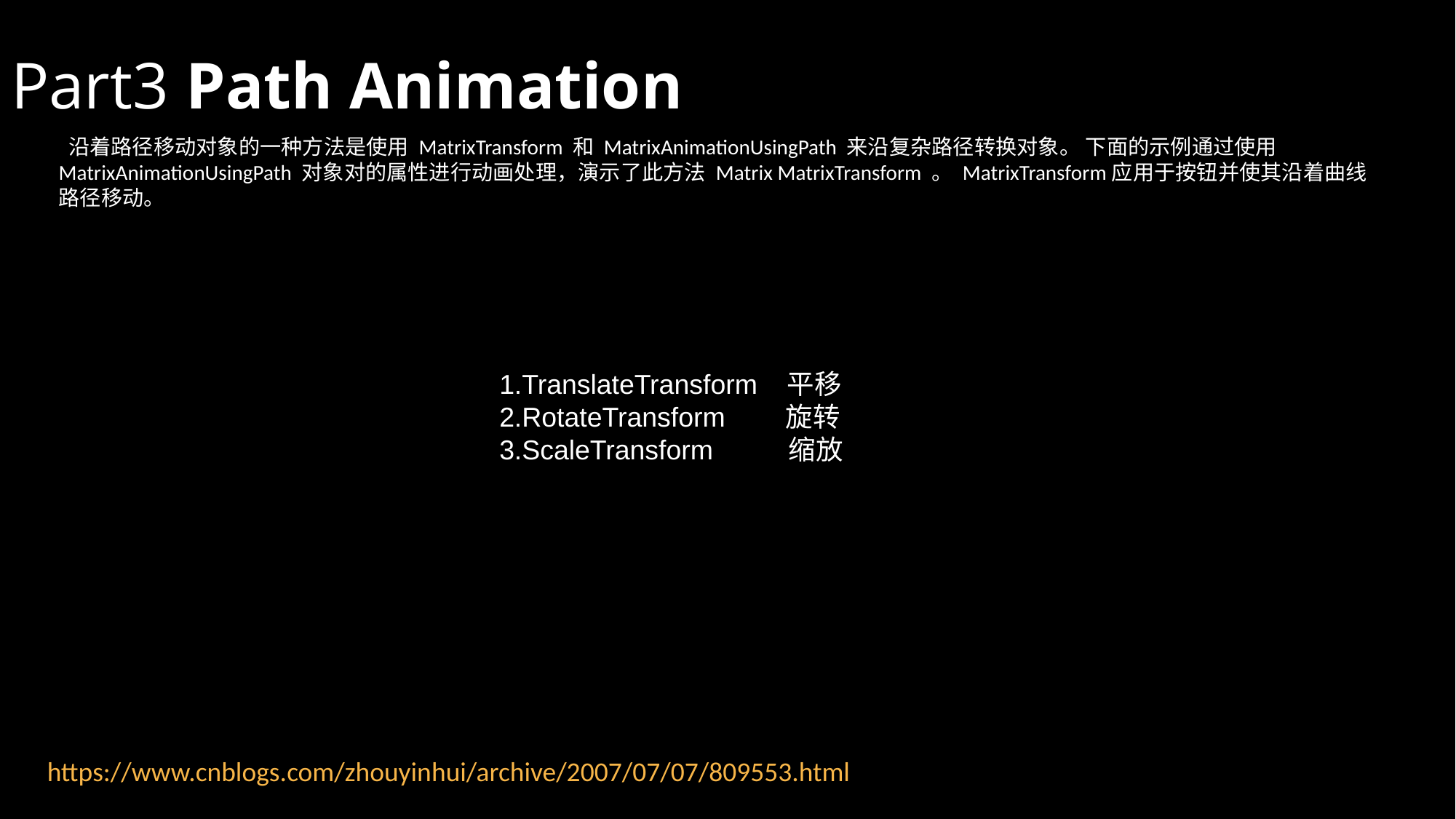

# Part3 Path Animation
 沿着路径移动对象的一种方法是使用 MatrixTransform 和 MatrixAnimationUsingPath 来沿复杂路径转换对象。 下面的示例通过使用 MatrixAnimationUsingPath 对象对的属性进行动画处理，演示了此方法 Matrix MatrixTransform 。 MatrixTransform应用于按钮并使其沿着曲线路径移动。
1.TranslateTransform   平移
2.RotateTransform       旋转
3.ScaleTransform         缩放
https://www.cnblogs.com/zhouyinhui/archive/2007/07/07/809553.html